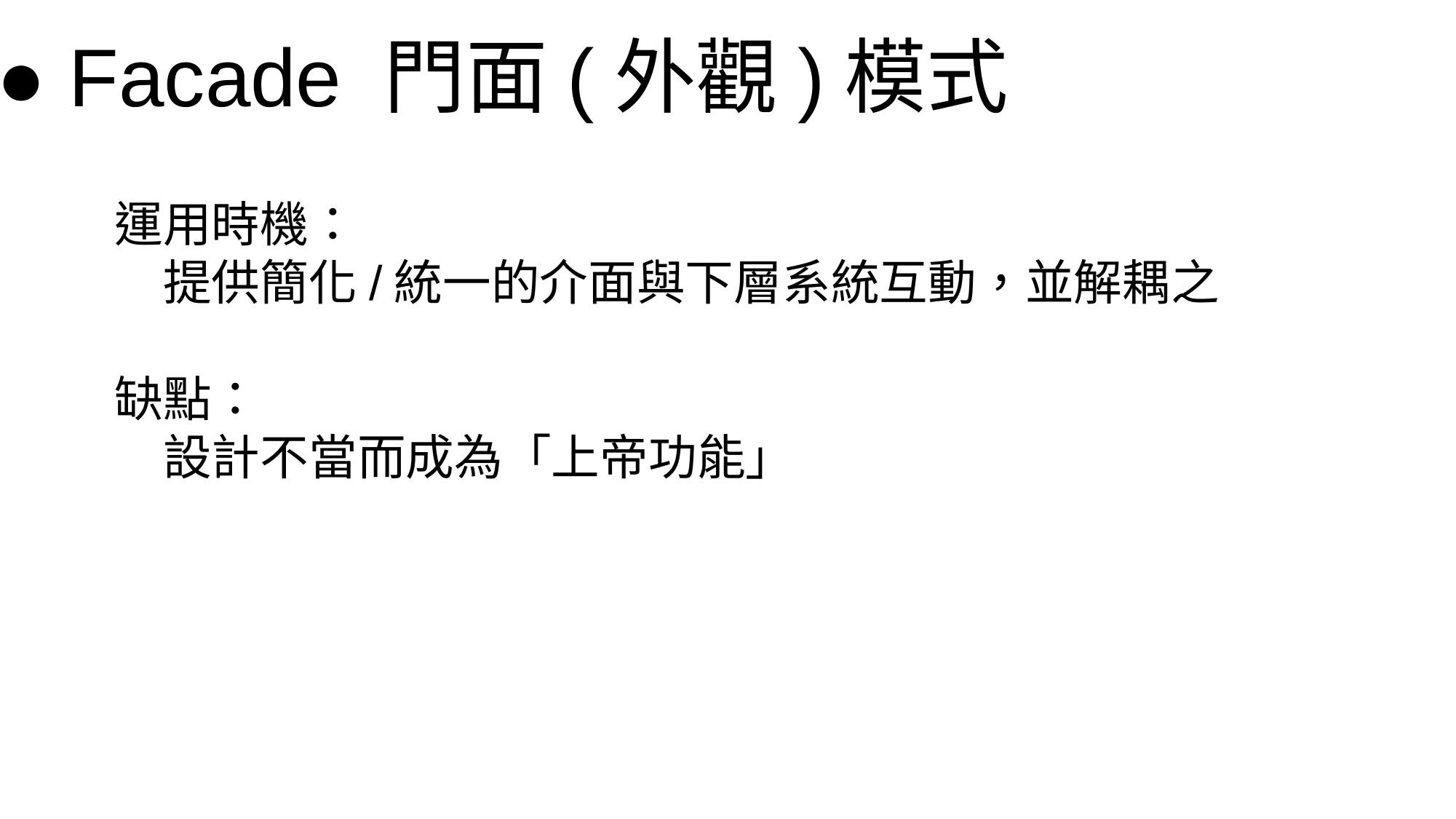

● Facade 門面(外觀)模式
運用時機：
　提供簡化/統一的介面與下層系統互動，並解耦之

缺點：
　設計不當而成為「上帝功能」